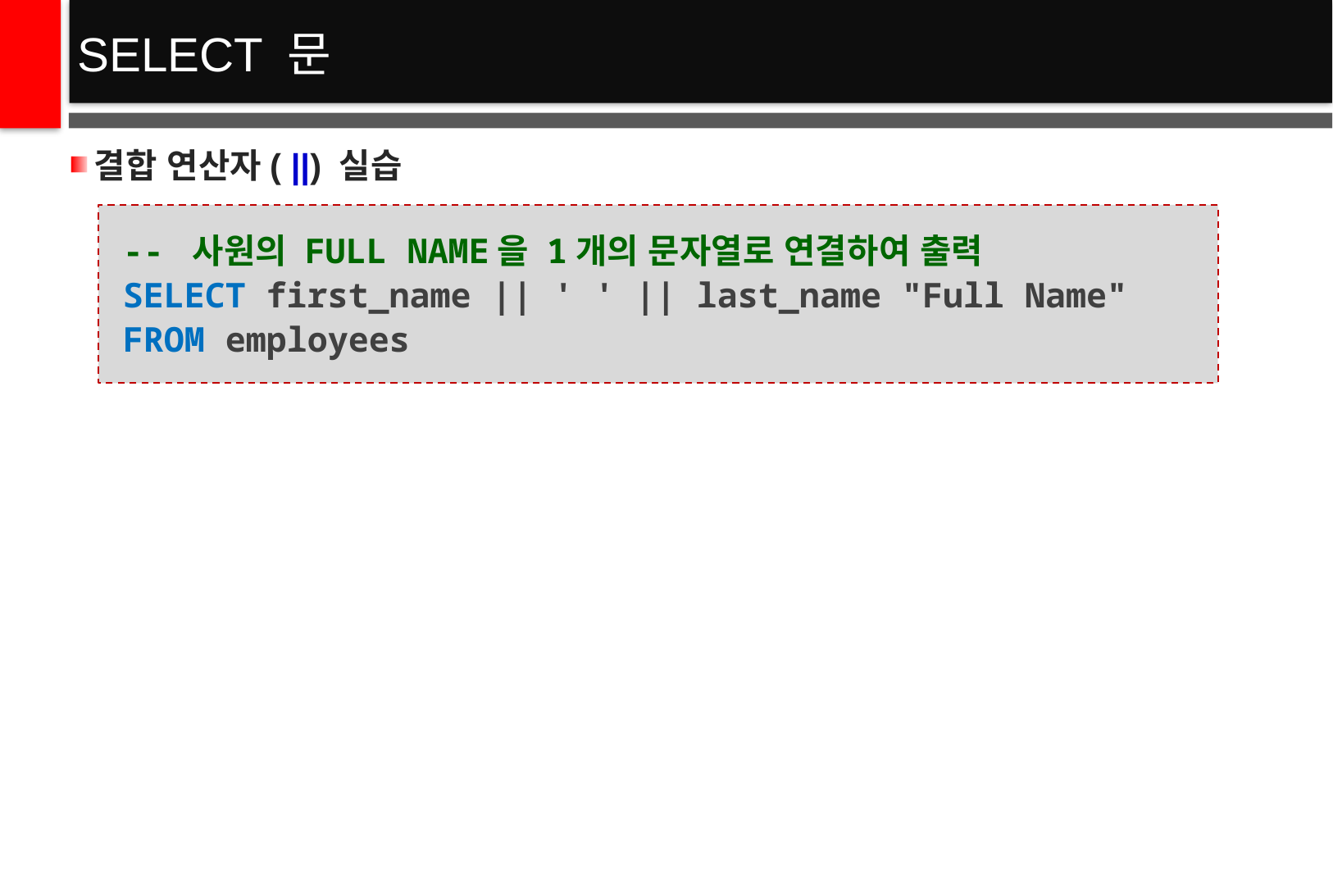

# SELECT 문
결합 연산자( ||) 실습
-- 사원의 FULL NAME을 1개의 문자열로 연결하여 출력
SELECT first_name || ' ' || last_name "Full Name"
FROM employees